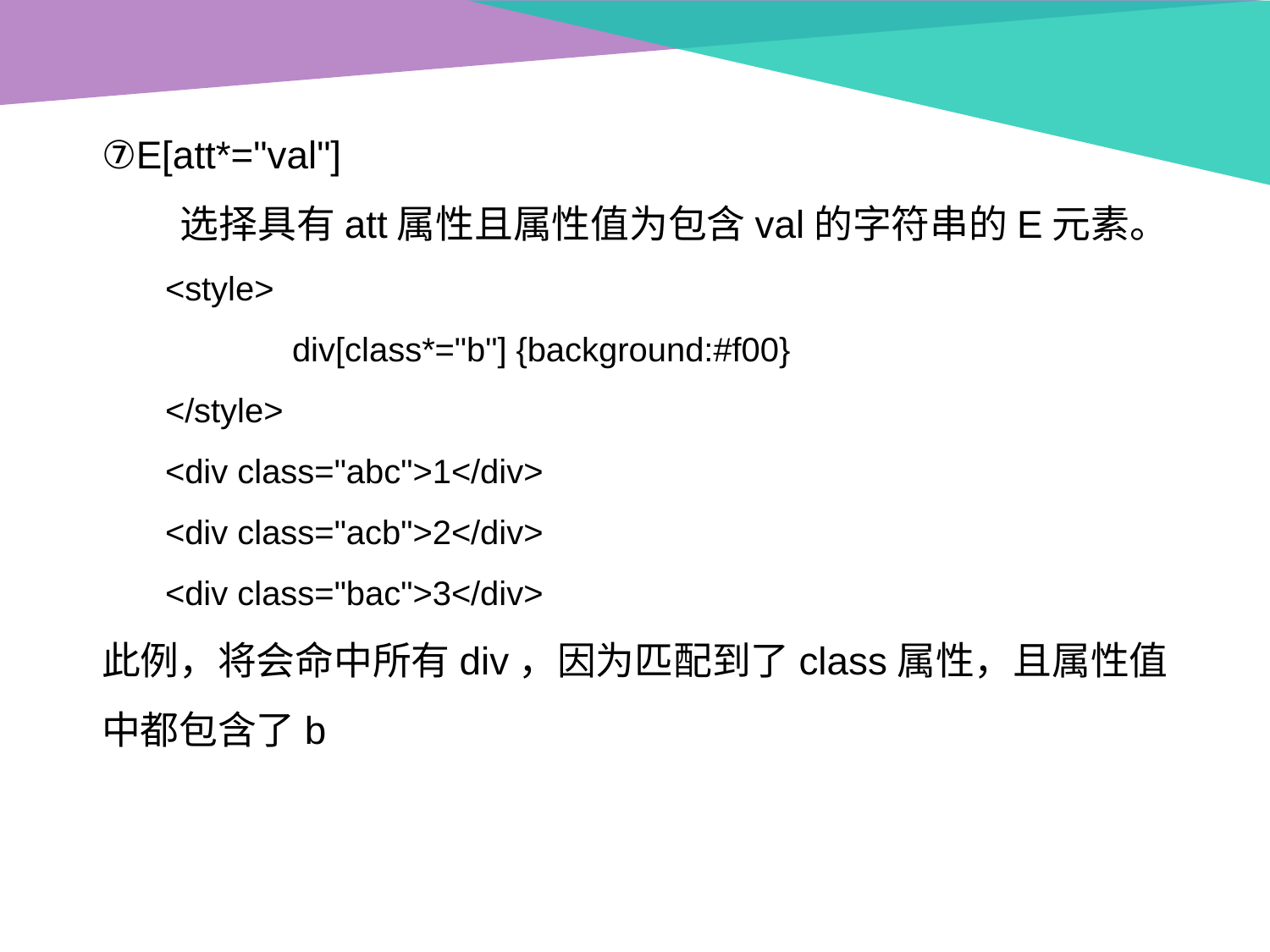

⑦E[att*="val"]
        选择具有att属性且属性值为包含val的字符串的E元素。
<style>
	div[class*="b"] {background:#f00}
</style>
<div class="abc">1</div>
<div class="acb">2</div>
<div class="bac">3</div>
此例，将会命中所有div，因为匹配到了class属性，且属性值中都包含了b